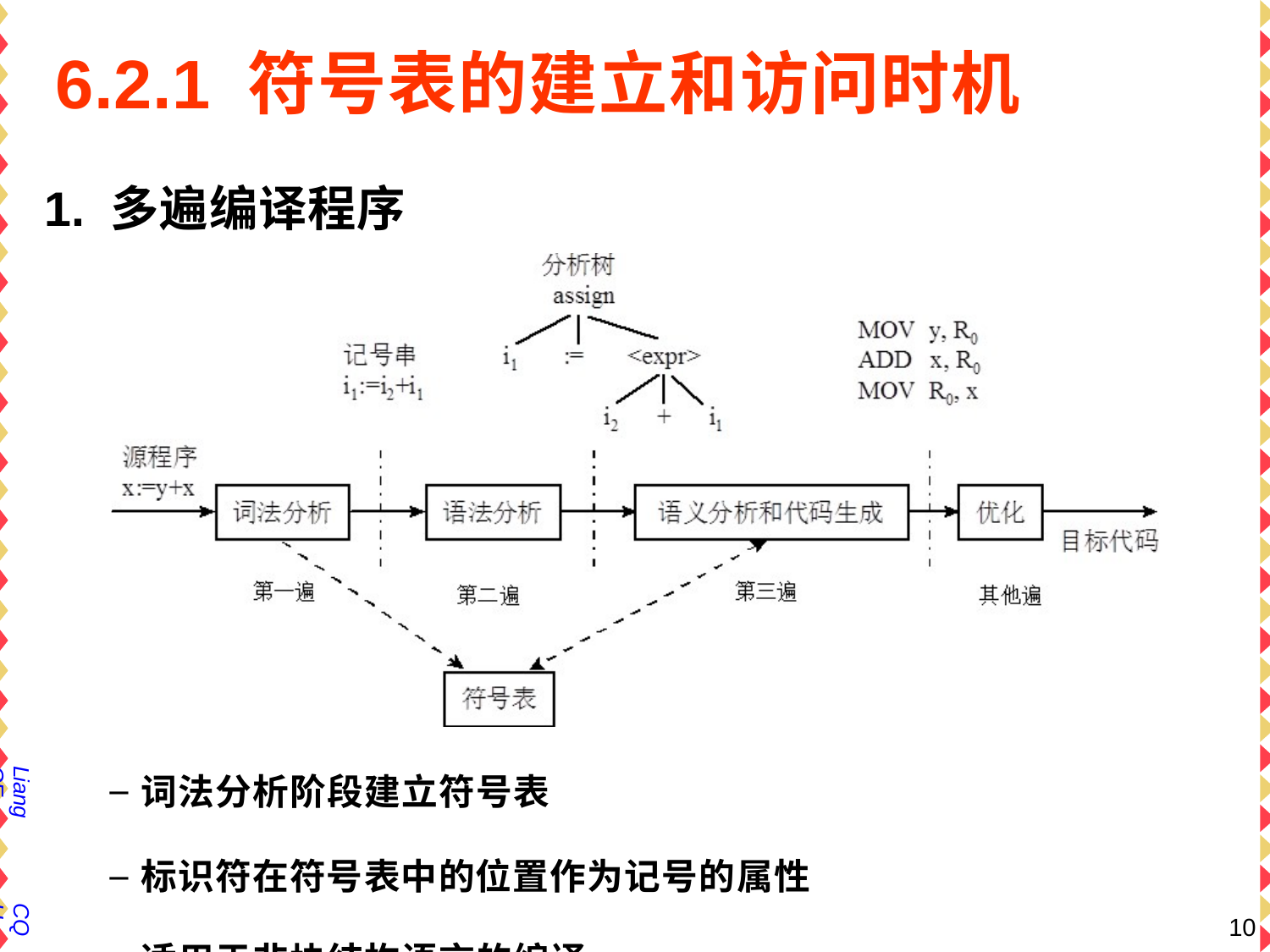

# 6.2.1 符号表的建立和访问时机
1. 多遍编译程序

–词法分析阶段建立符号表
–标识符在符号表中的位置作为记号的属性
–适用于非块结构语言的编译
Liang GE
CQU
10